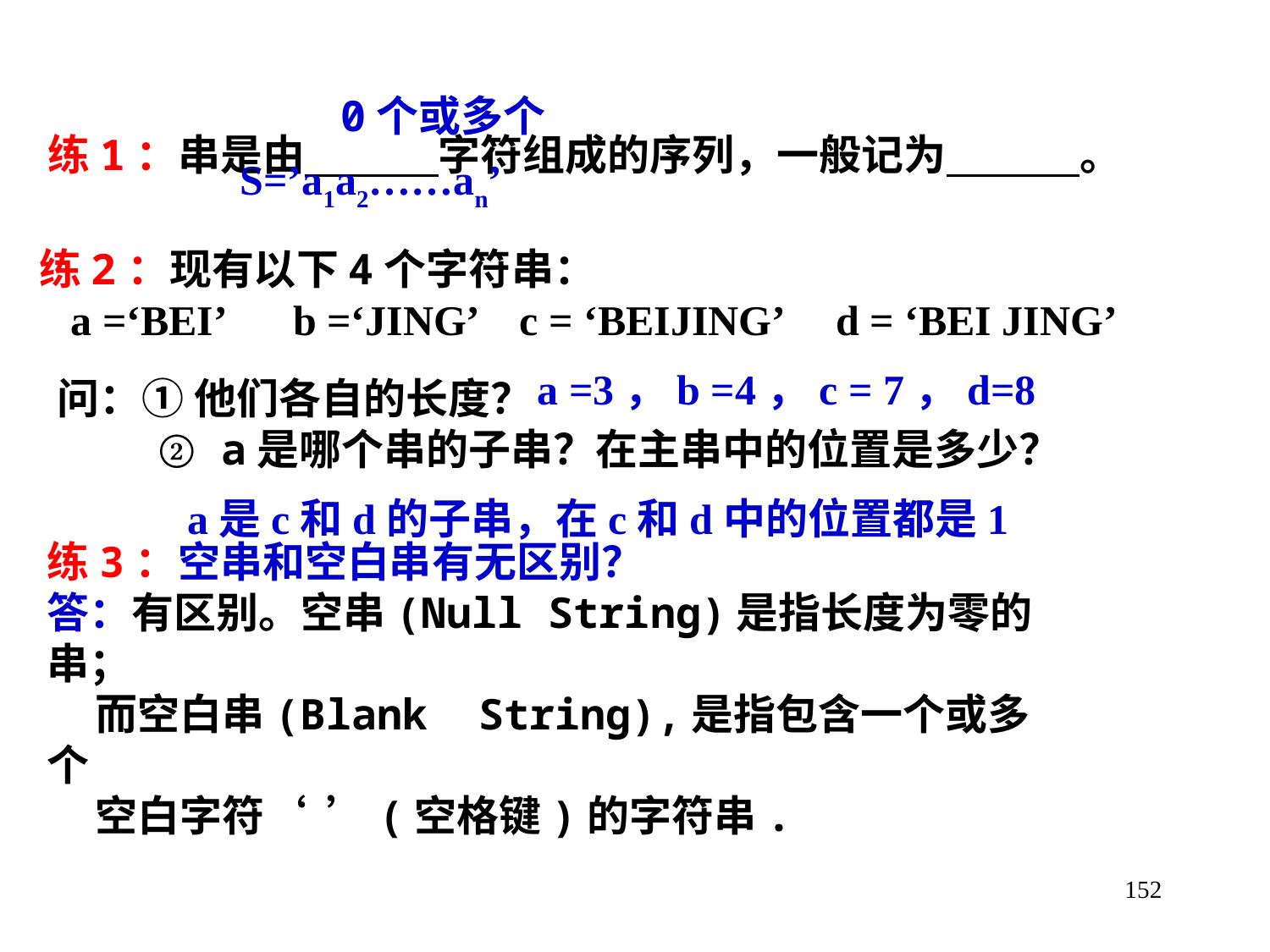

0个或多个
# 练1：串是由              字符组成的序列，一般记为              。
S=’a1a2……an’
练2：现有以下4个字符串：
   a =‘BEI’ 	b =‘JING’    c = ‘BEIJING’     d = ‘BEI JING’
a =3，b =4，c = 7，d=8
问：① 他们各自的长度？
    ② a是哪个串的子串？在主串中的位置是多少？
a是c和d的子串，在c和d中的位置都是1
练3：空串和空白串有无区别？
答：有区别。空串(Null String)是指长度为零的串；
    而空白串(Blank  String),是指包含一个或多个
    空白字符‘  ’(空格键)的字符串.
152